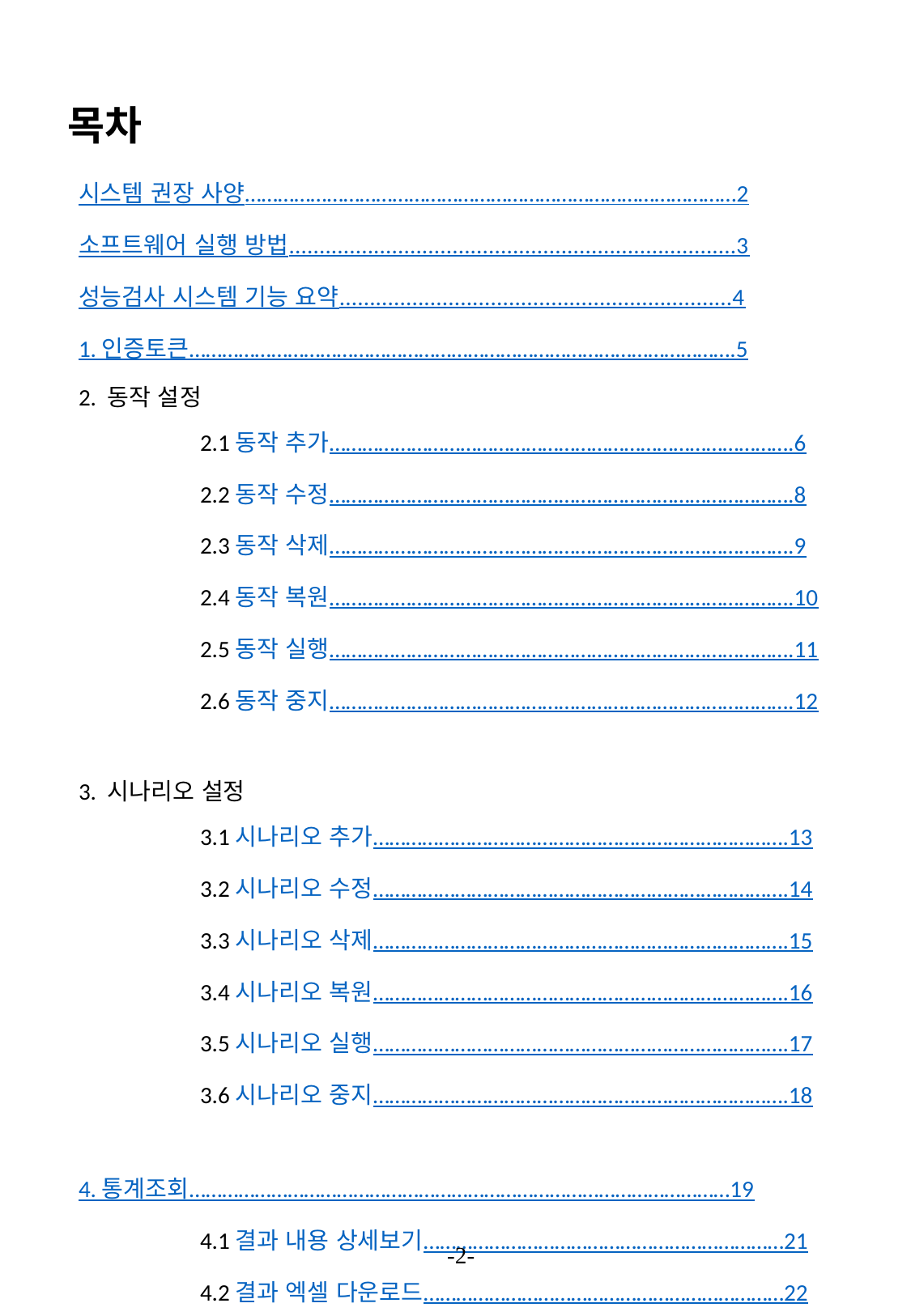

목차
시스템 권장 사양………………………………………………………………………………	2
소프트웨어 실행 방법..........................................................................	3
성능검사 시스템 기능 요약.................................................................	4
1. 인증토큰……………………………………………………………………………………….	5
2. 동작 설정
	2.1 동작 추가………………………………………………………………………….	6
	2.2 동작 수정………………………………………………………………………….	8
	2.3 동작 삭제………………………………………………………………………….	9
	2.4 동작 복원………………………………………………………………………….	10
	2.5 동작 실행………………………………………………………………………….	11
	2.6 동작 중지………………………………………………………………………….	12

3. 시나리오 설정
	3.1 시나리오 추가………………………………………………………………….	13
	3.2 시나리오 수정………………………………………………………………….	14
	3.3 시나리오 삭제………………………………………………………………….	15
	3.4 시나리오 복원………………………………………………………………….	16
	3.5 시나리오 실행………………………………………………………………….	17
	3.6 시나리오 중지………………………………………………………………….	18

4. 통계조회………………………………………………………………………………………	19
	4.1 결과 내용 상세보기…………………………………………………………	21
	4.2 결과 엑셀 다운로드…………………………………………………………	22
-2-